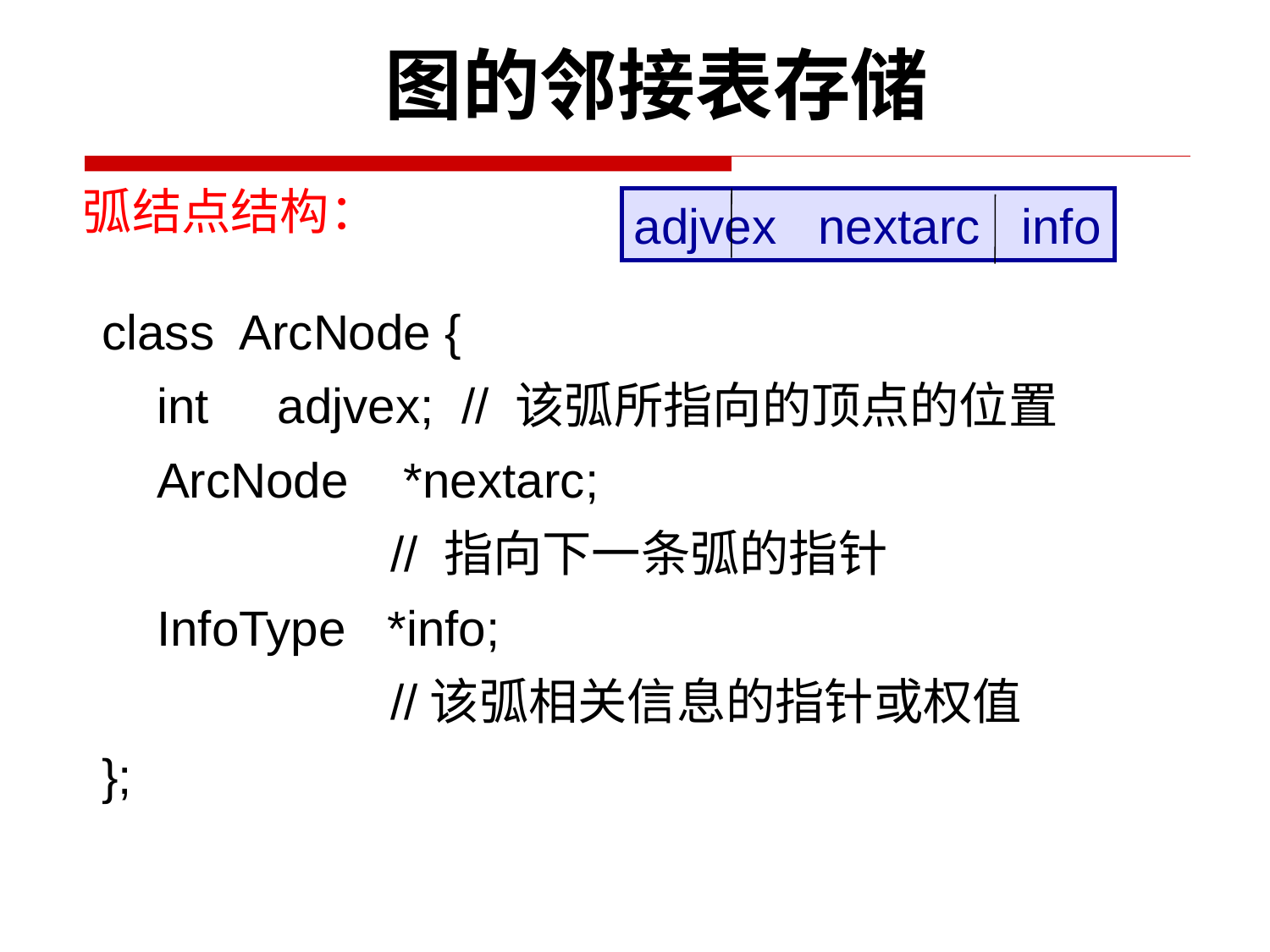

图的邻接表存储
弧结点结构：
adjvex   nextarc   info
class  ArcNode {
    int     adjvex;  // 该弧所指向的顶点的位置
    ArcNode    *nextarc;
                     // 指向下一条弧的指针
    InfoType   *info;
                     //该弧相关信息的指针或权值
};